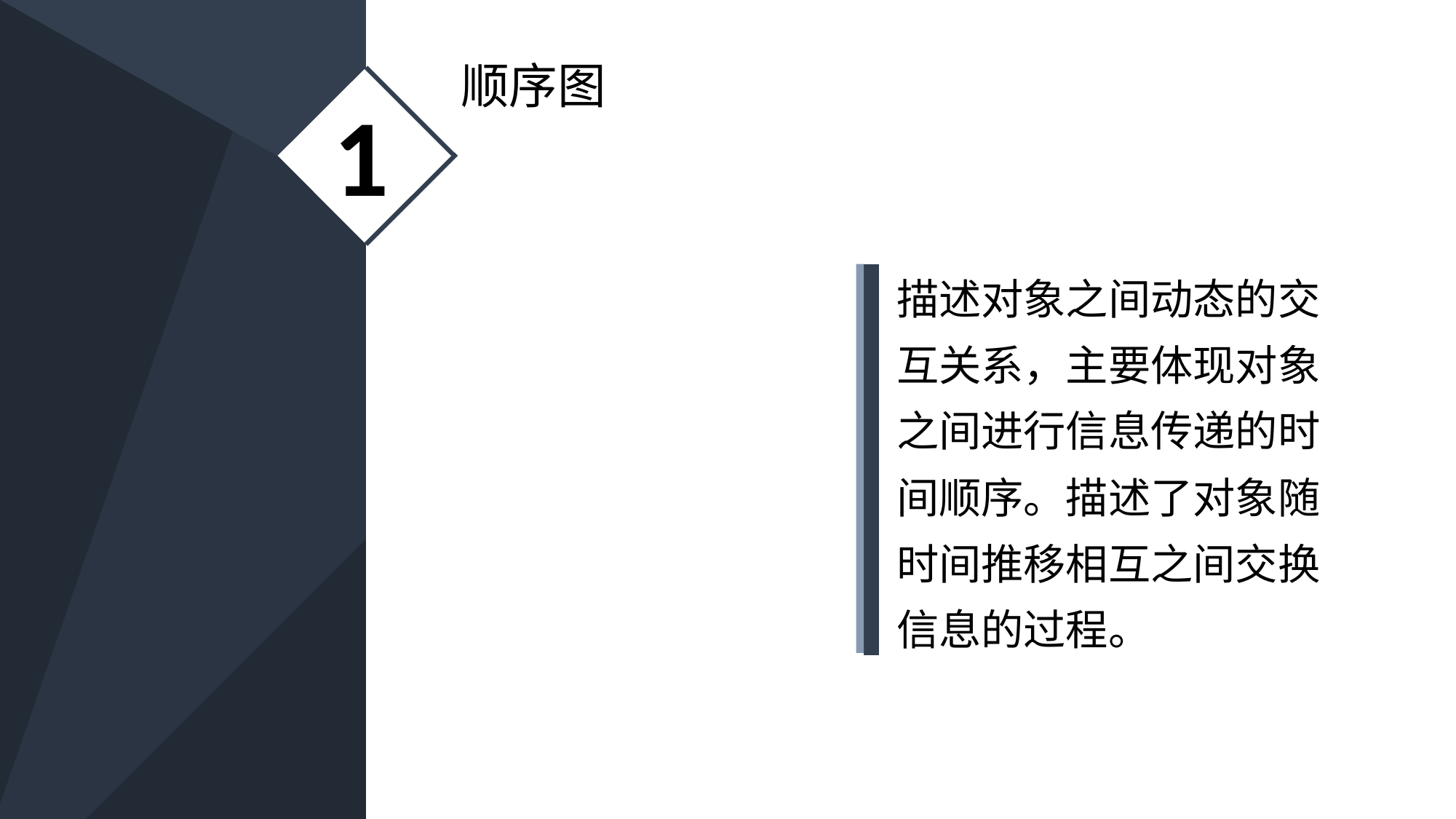

顺序图

1
描述对象之间动态的交互关系，主要体现对象之间进行信息传递的时间顺序。描述了对象随时间推移相互之间交换信息的过程。